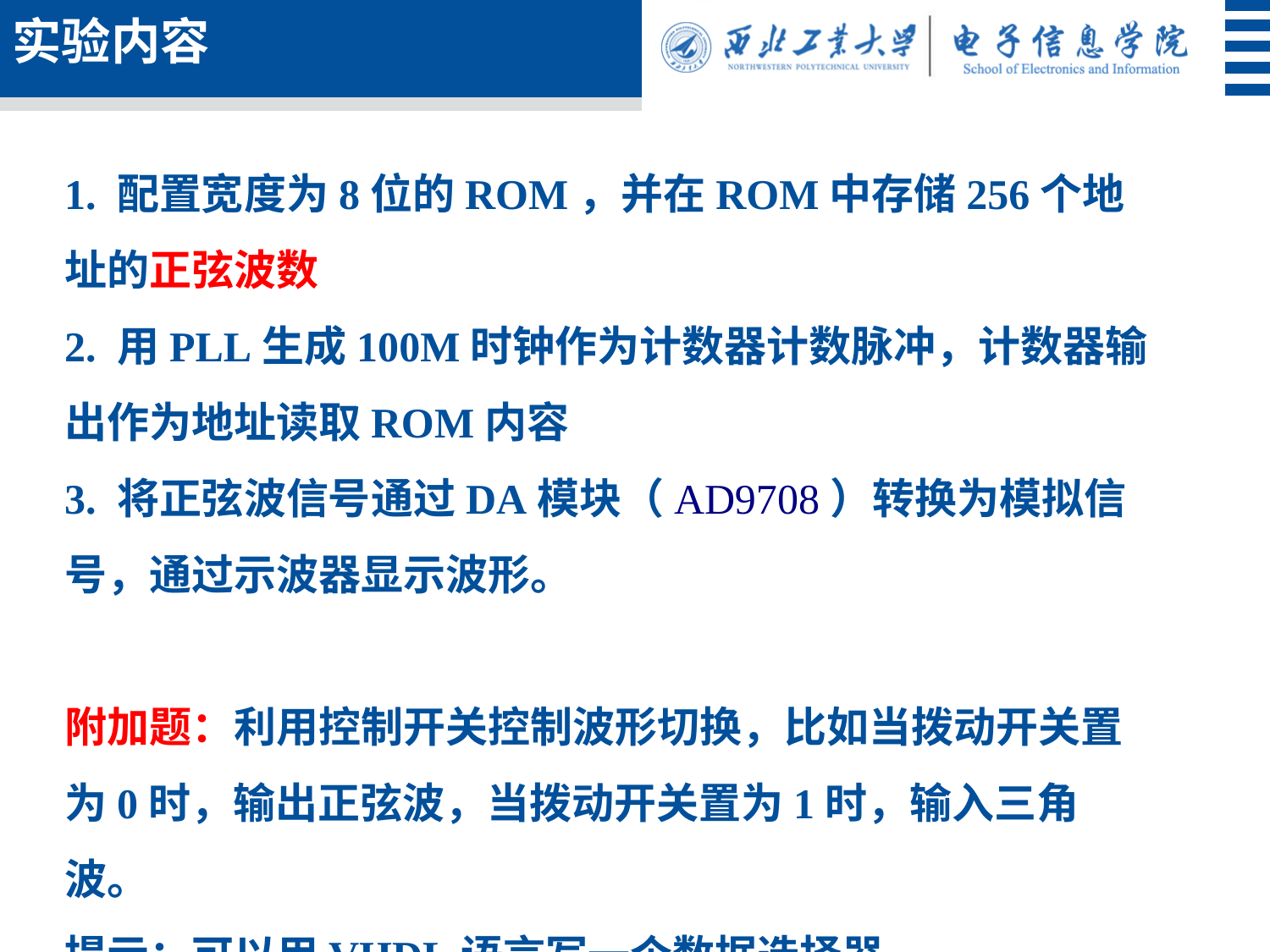

实验内容
1. 配置宽度为8位的ROM，并在ROM中存储256个地址的正弦波数
2. 用PLL生成100M时钟作为计数器计数脉冲，计数器输出作为地址读取ROM内容
3. 将正弦波信号通过DA模块（AD9708）转换为模拟信号，通过示波器显示波形。

附加题：利用控制开关控制波形切换，比如当拨动开关置为0时，输出正弦波，当拨动开关置为1时，输入三角波。
提示：可以用VHDL语言写一个数据选择器。